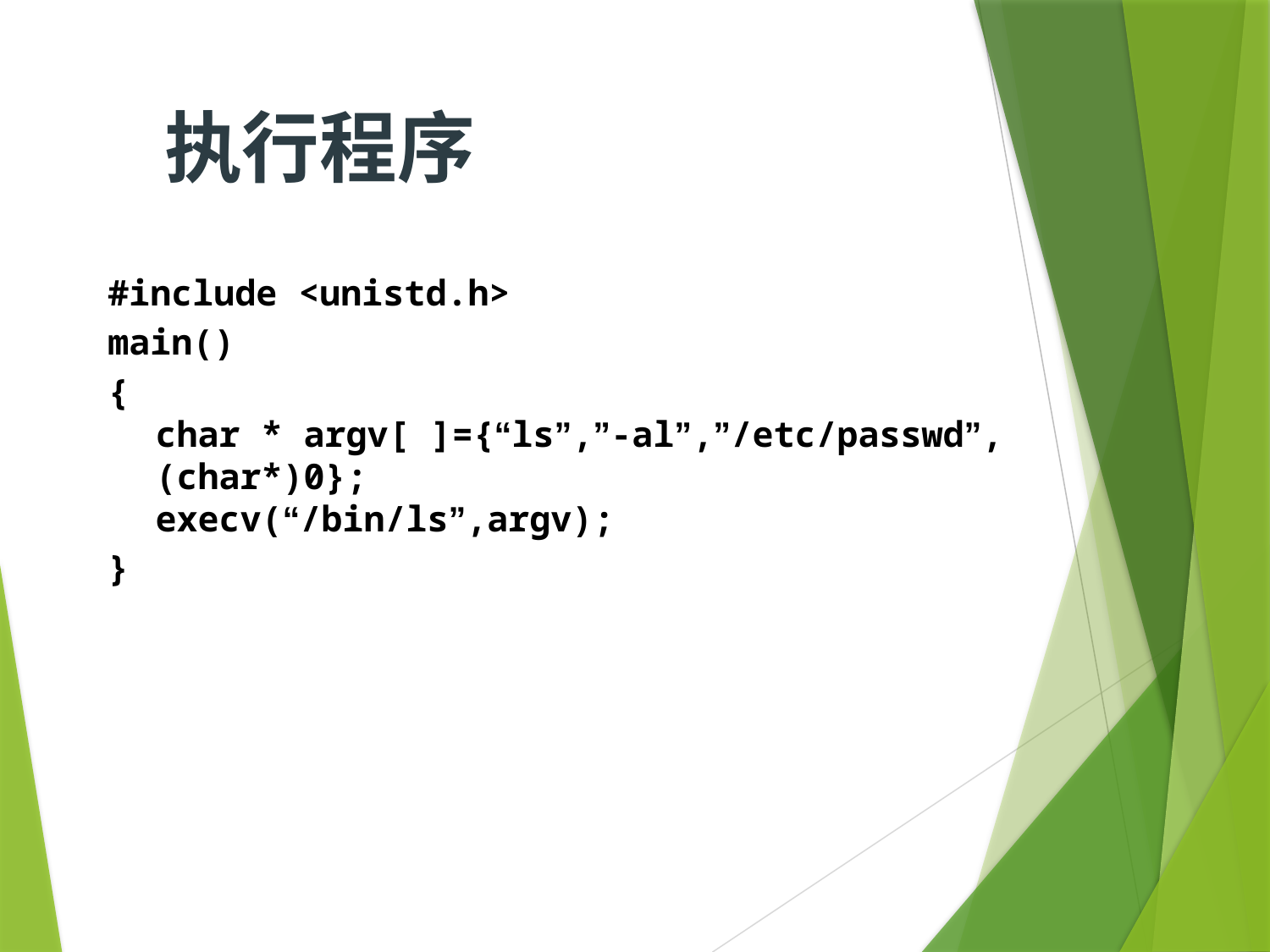

执行程序
#include <unistd.h>
main()
{
char * argv[ ]={“ls”,”-al”,”/etc/passwd”,(char*)0};
execv(“/bin/ls”,argv);
}